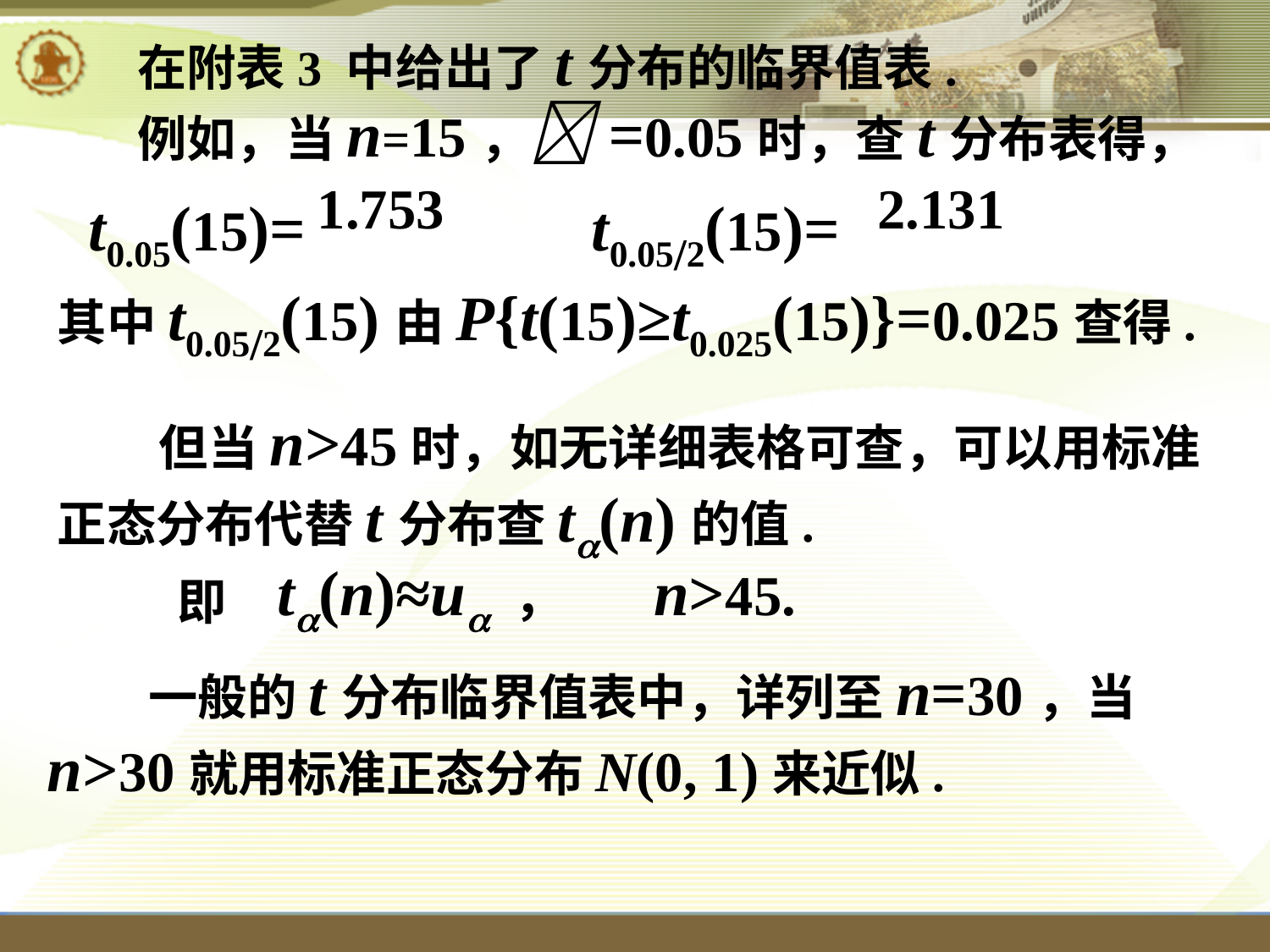

在附表3 中给出了t分布的临界值表.
例如，当n=15，α=0.05时，查t分布表得，
1.753
2.131
t0.05(15)=                  t0.05/2(15)=
其中t0.05/2(15)由P{t(15)≥t0.025(15)}=0.025查得.
        但当n>45时，如无详细表格可查，可以用标准正态分布代替t分布查tα(n)的值.
tα(n)≈uα ，       n>45.
即
        一般的t分布临界值表中，详列至n=30，当n>30就用标准正态分布N(0, 1)来近似.